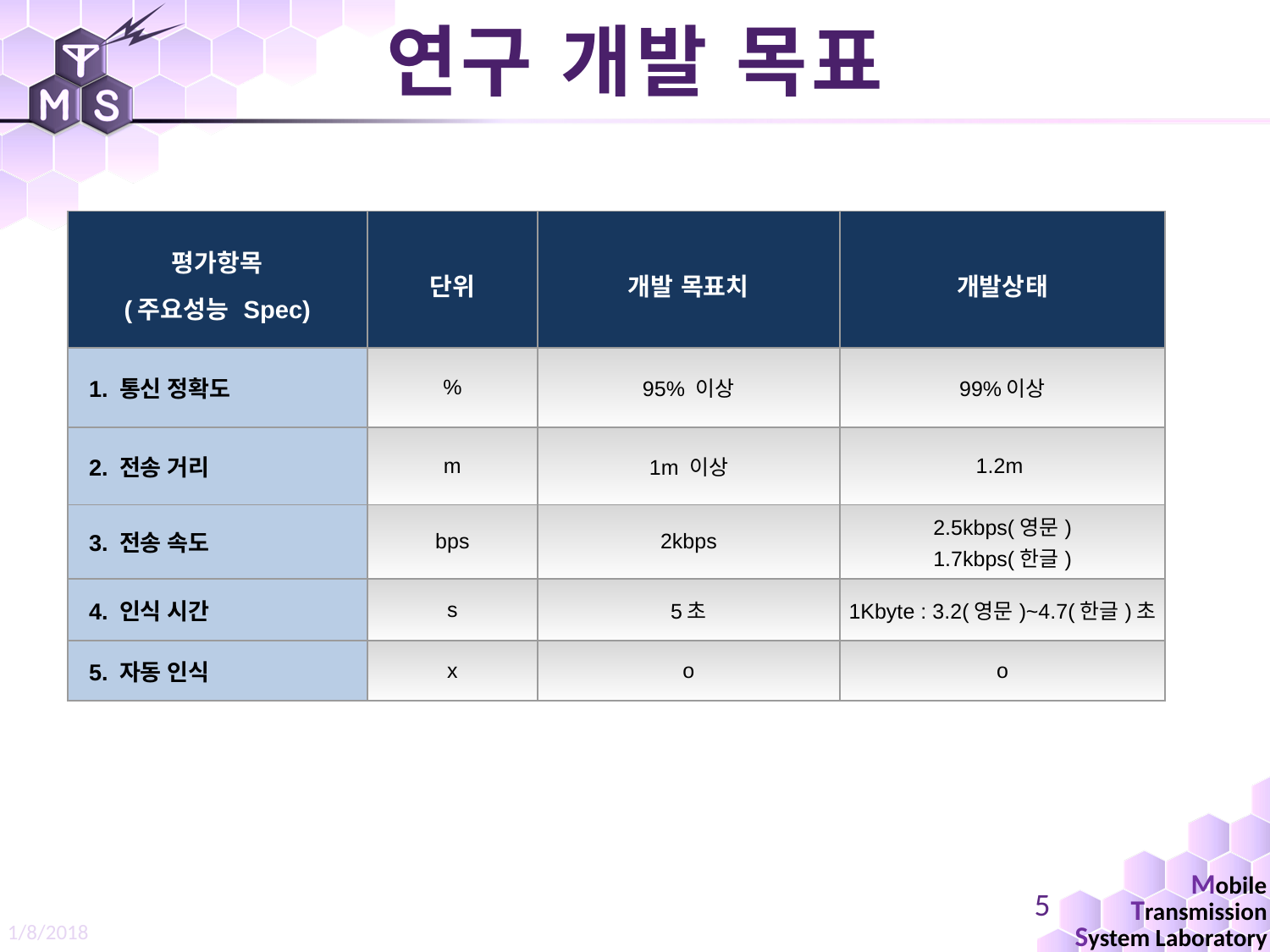

연구 개발 목표
| 평가항목 (주요성능 Spec) | 단위 | 개발 목표치 | 개발상태 |
| --- | --- | --- | --- |
| 1. 통신 정확도 | % | 95% 이상 | 99%이상 |
| 2. 전송 거리 | m | 1m 이상 | 1.2m |
| 3. 전송 속도 | bps | 2kbps | 2.5kbps(영문) 1.7kbps(한글) |
| 4. 인식 시간 | s | 5초 | 1Kbyte : 3.2(영문)~4.7(한글)초 |
| 5. 자동 인식 | x | o | o |
5
1/8/2018